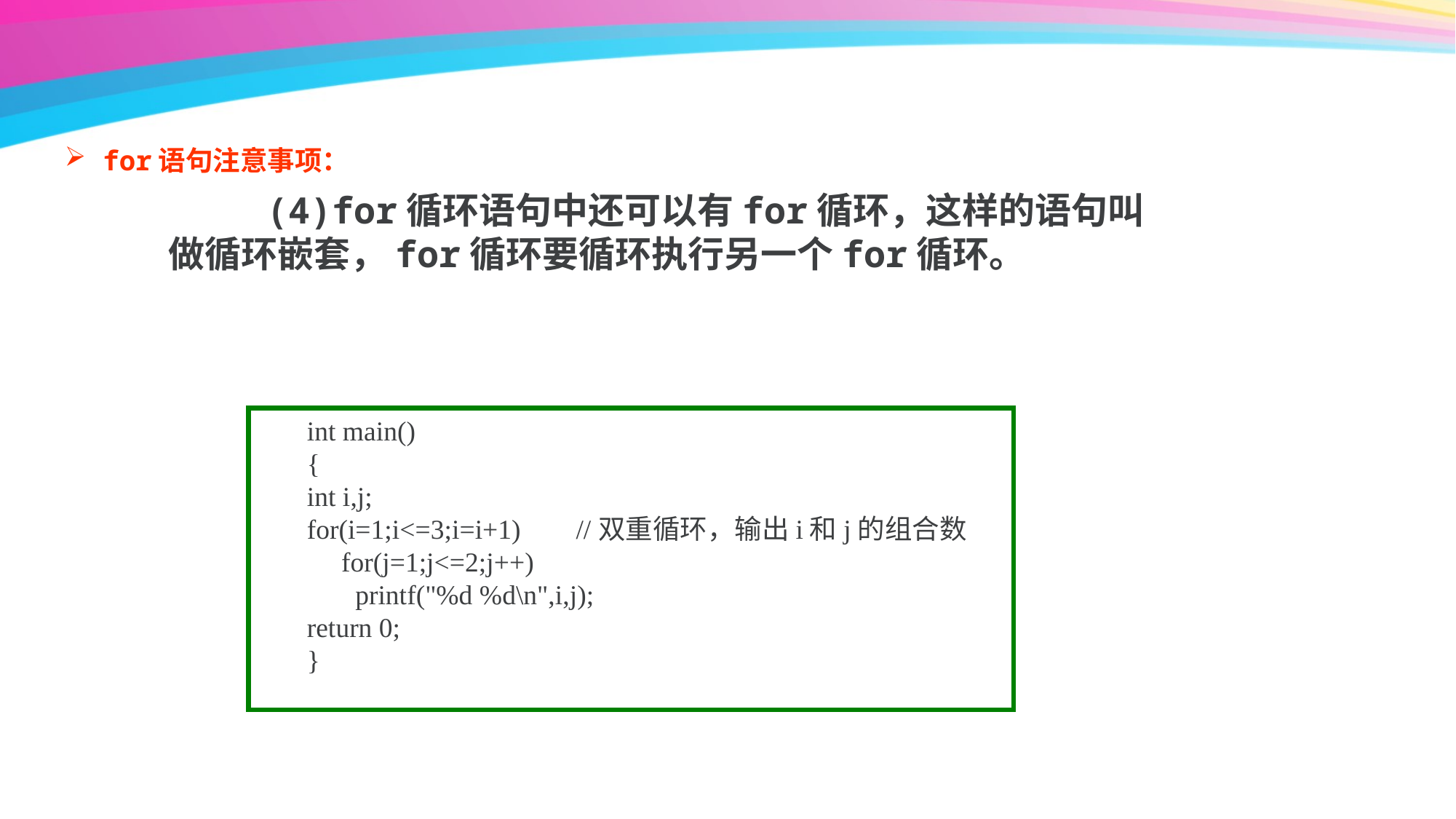

for语句注意事项：
       (4)for循环语句中还可以有for循环，这样的语句叫做循环嵌套，for循环要循环执行另一个for循环。
int main()
{
int i,j;
for(i=1;i<=3;i=i+1)        //双重循环，输出i和j的组合数
     for(j=1;j<=2;j++)
       printf("%d %d\n",i,j);
return 0;
}